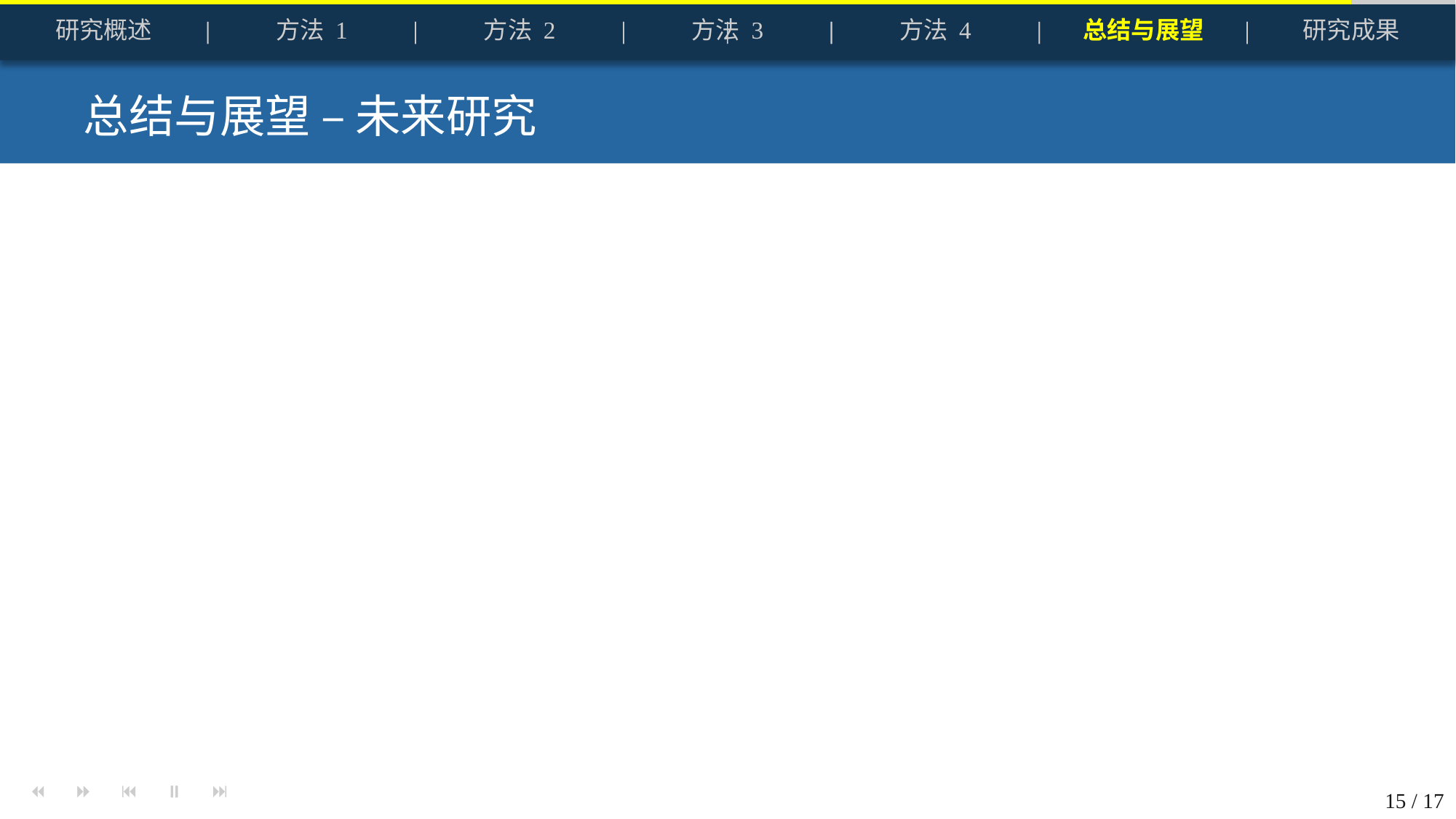

研究概述
|
|
方法 1
|
|
|
方法 2
|
|
方法 3
|
|
|
|
方法 4
|
|
总结与展望
|
|
|
研究成果
# 总结与展望 – 未来研究

⏪
⏩
⏩
⏮
⏸
⏸
⏸
⏭
15 / 17